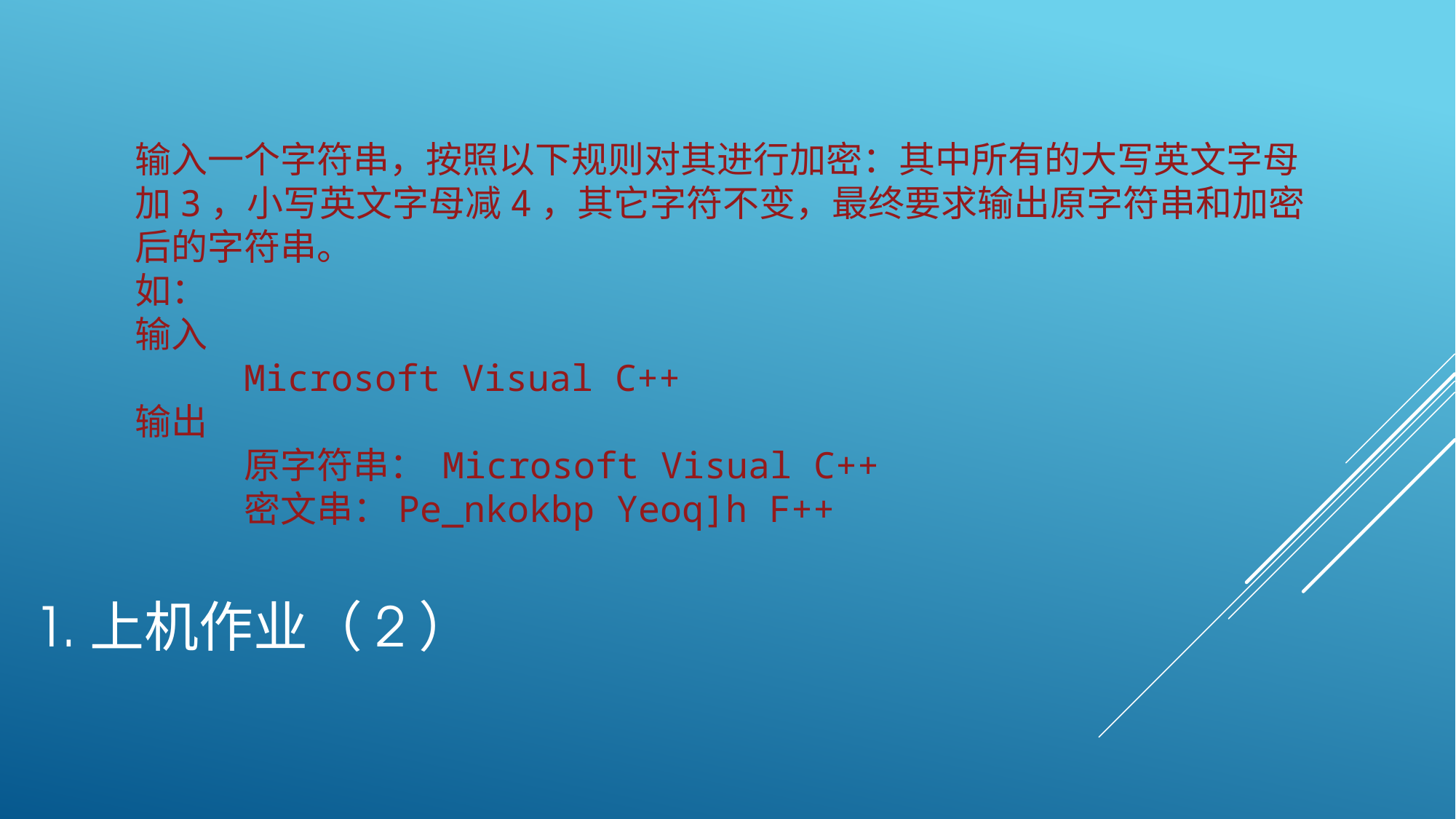

# 输入一个字符串，按照以下规则对其进行加密：其中所有的大写英文字母加3，小写英文字母减4，其它字符不变，最终要求输出原字符串和加密后的字符串。 如： 输入 Microsoft Visual C++ 输出 原字符串： Microsoft Visual C++ 密文串：Pe_nkokbp Yeoq]h F++
1.上机作业（2）